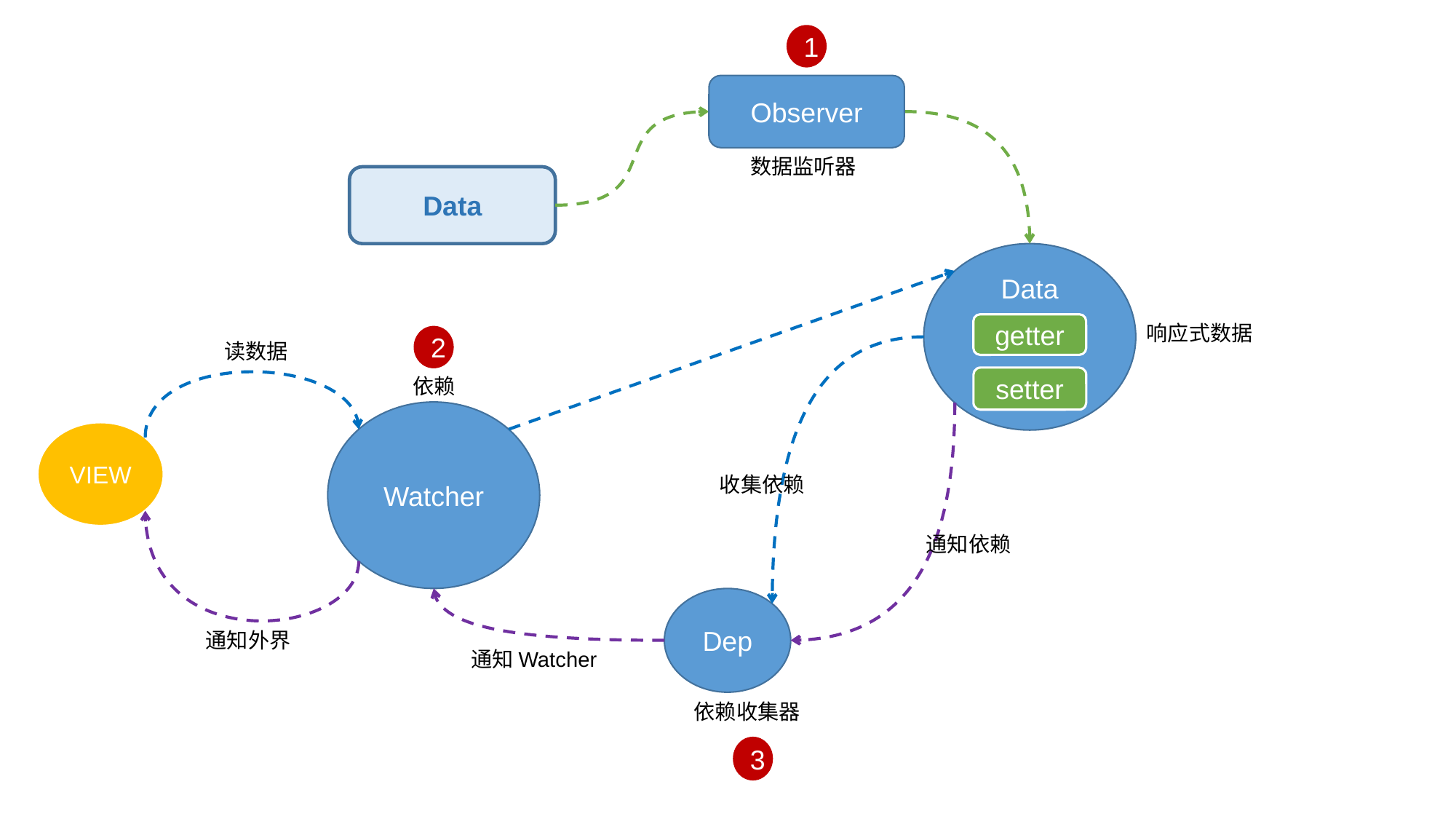

1
Observer
数据监听器
Data
Data

getter
setter
响应式数据
2
读数据
依赖
Watcher
VIEW
收集依赖
通知依赖
Dep
通知外界
通知Watcher
依赖收集器
3